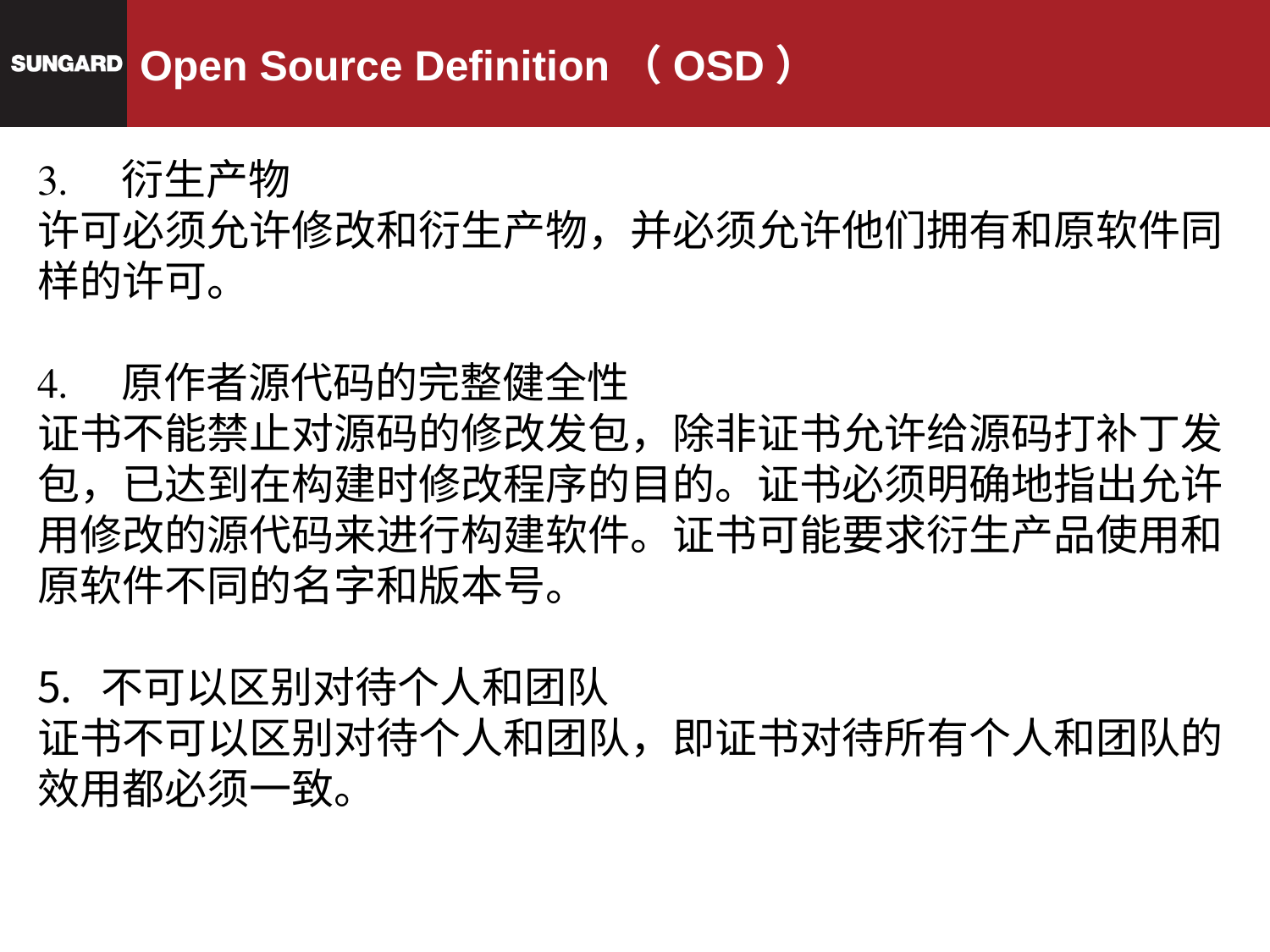

# Open Source Definition（OSD）
3.    衍生产物
许可必须允许修改和衍生产物，并必须允许他们拥有和原软件同样的许可。

4.    原作者源代码的完整健全性
证书不能禁止对源码的修改发包，除非证书允许给源码打补丁发包，已达到在构建时修改程序的目的。证书必须明确地指出允许用修改的源代码来进行构建软件。证书可能要求衍生产品使用和原软件不同的名字和版本号。

不可以区别对待个人和团队
证书不可以区别对待个人和团队，即证书对待所有个人和团队的效用都必须一致。